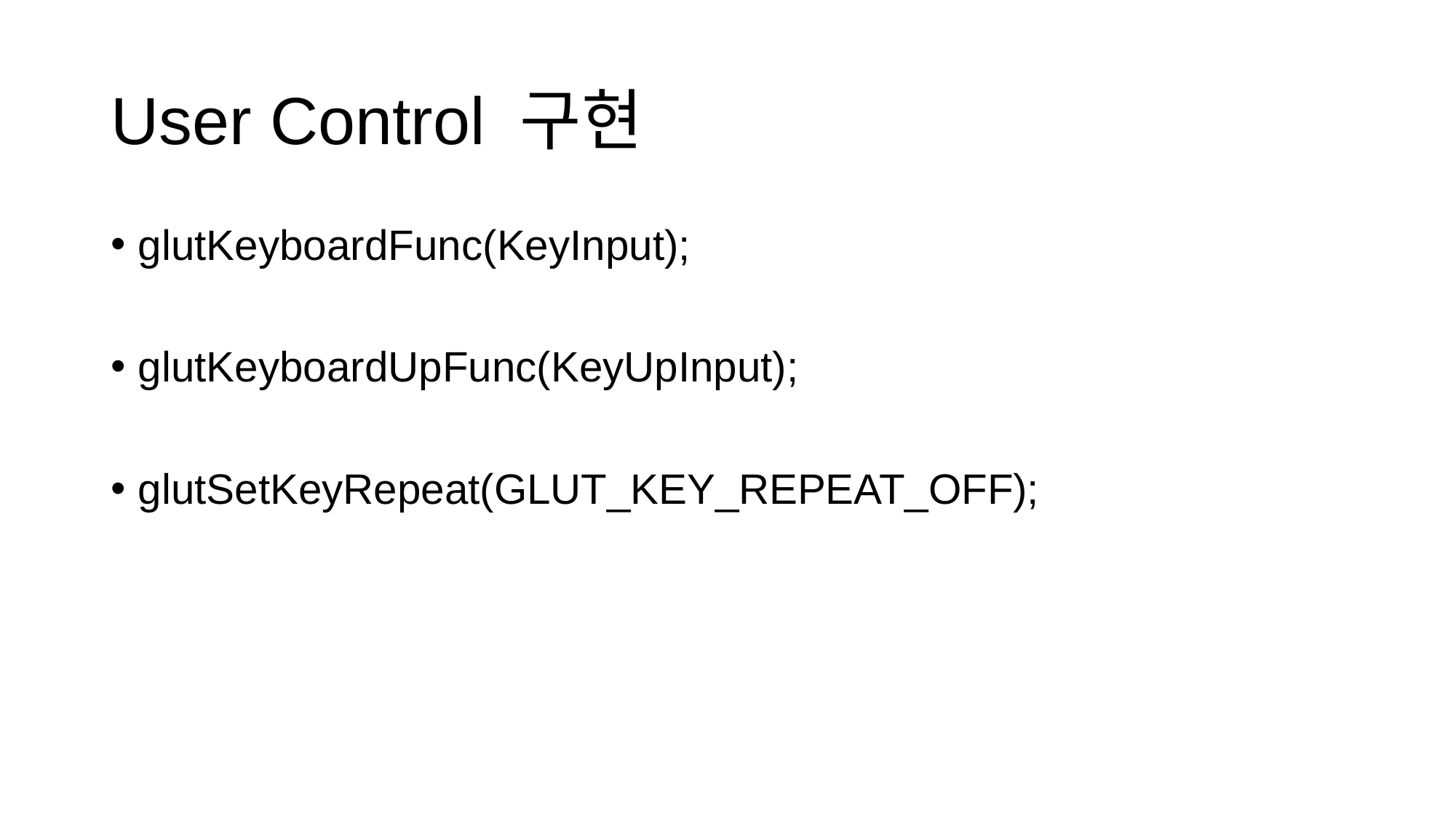

# User Control 구현
glutKeyboardFunc(KeyInput);

glutKeyboardUpFunc(KeyUpInput);

glutSetKeyRepeat(GLUT_KEY_REPEAT_OFF);